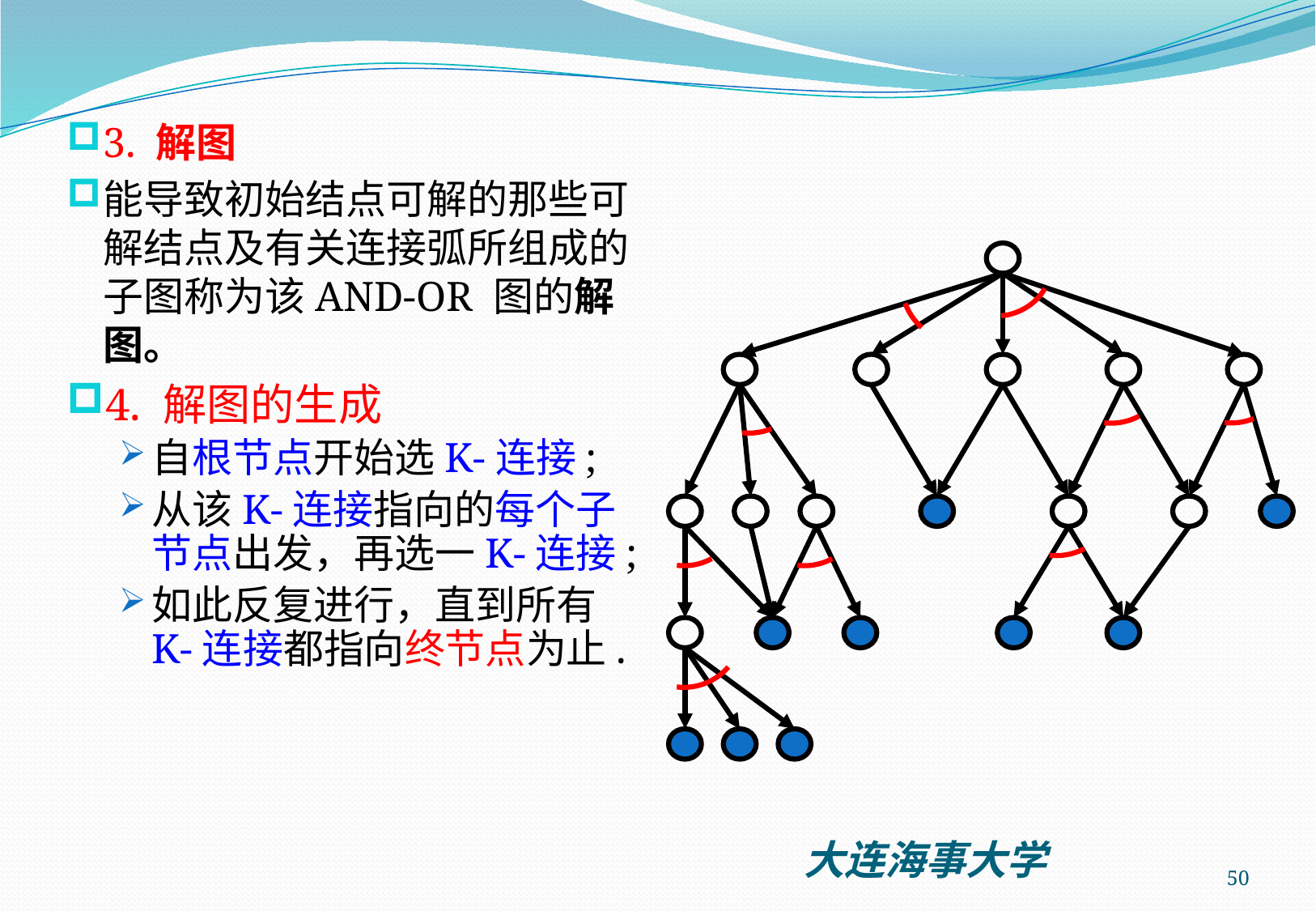

3. 解图
能导致初始结点可解的那些可解结点及有关连接弧所组成的子图称为该AND-OR 图的解图。
4. 解图的生成
自根节点开始选K-连接;
从该K-连接指向的每个子节点出发，再选一K-连接;
如此反复进行，直到所有K-连接都指向终节点为止.

50